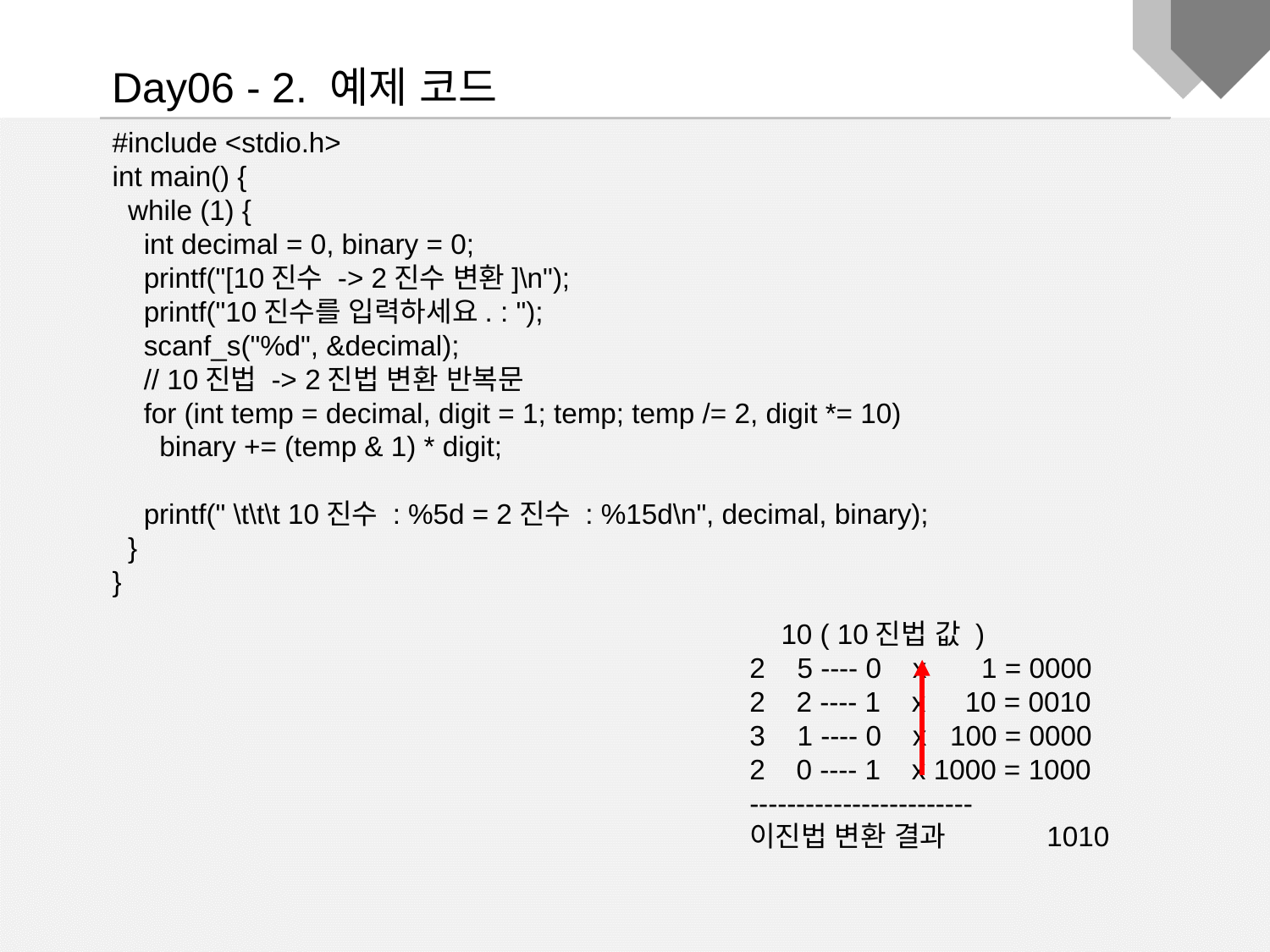

Day06 - 2. 예제 코드
#include <stdio.h>
int main() {
  while (1) {
    int decimal = 0, binary = 0;
    printf("[10진수 -> 2진수 변환]\n");
    printf("10진수를 입력하세요. : ");
    scanf_s("%d", &decimal);
    // 10진법 -> 2진법 변환 반복문
    for (int temp = decimal, digit = 1; temp; temp /= 2, digit *= 10)
      binary += (temp & 1) * digit;

    printf(" \t\t\t 10진수 : %5d = 2진수 : %15d\n", decimal, binary);
  }
}
    10 ( 10진법 값 )
5 ---- 0    x       1 = 0000
2    2 ---- 1    x     10 = 0010
1 ---- 0    x   100 = 0000
2    0 ---- 1    x 1000 = 1000
------------------------
이진법 변환 결과            1010